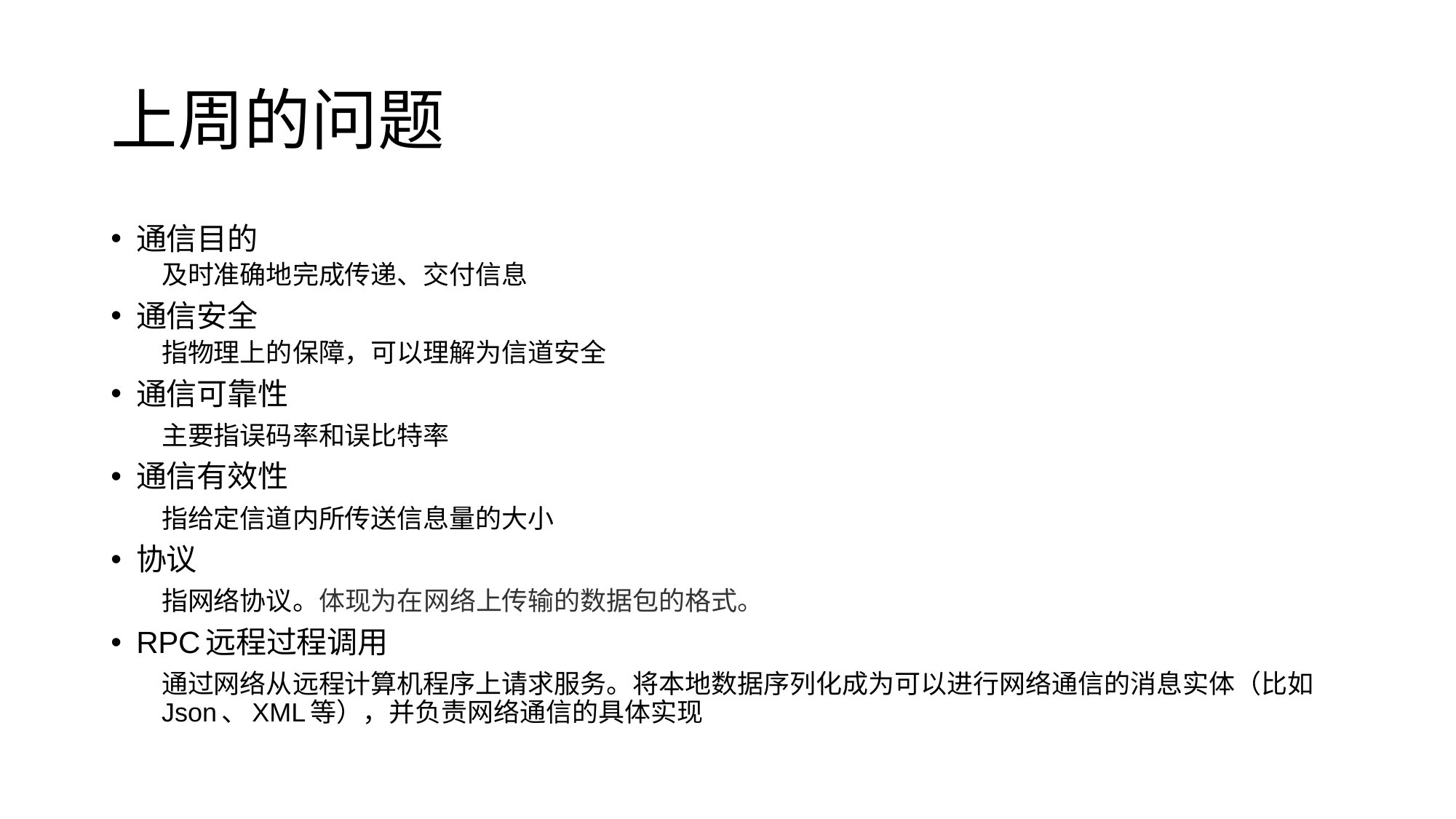

# 上周的问题
通信目的
及时准确地完成传递、交付信息
通信安全
指物理上的保障，可以理解为信道安全
通信可靠性
主要指误码率和误比特率
通信有效性
指给定信道内所传送信息量的大小
协议
指网络协议。体现为在网络上传输的数据包的格式。
RPC远程过程调用
通过网络从远程计算机程序上请求服务。将本地数据序列化成为可以进行网络通信的消息实体（比如Json、XML等），并负责网络通信的具体实现